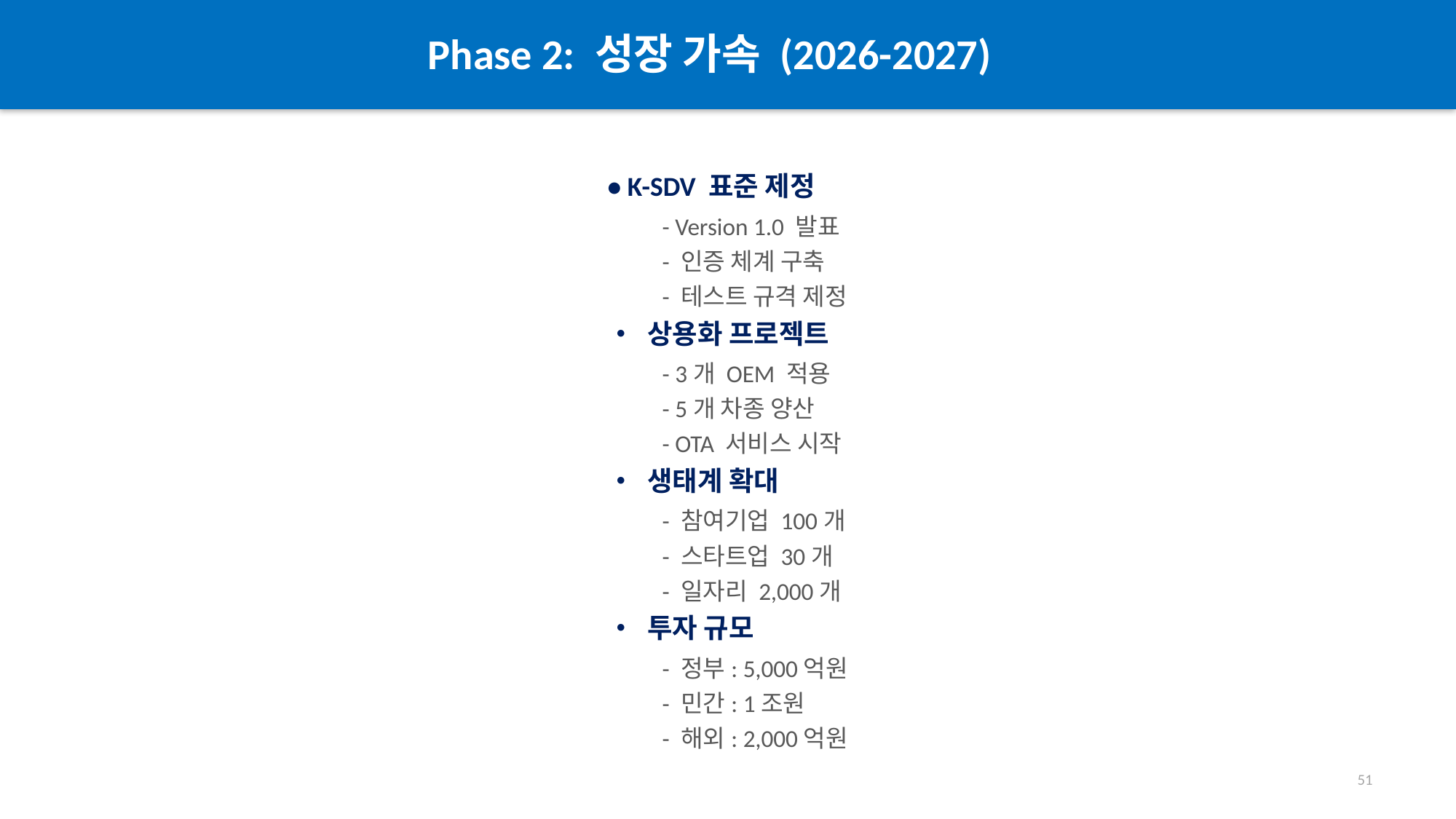

Phase 2: 성장 가속 (2026-2027)
#
• K-SDV 표준 제정
- Version 1.0 발표
- 인증 체계 구축
- 테스트 규격 제정
• 상용화 프로젝트
- 3개 OEM 적용
- 5개 차종 양산
- OTA 서비스 시작
• 생태계 확대
- 참여기업 100개
- 스타트업 30개
- 일자리 2,000개
• 투자 규모
- 정부: 5,000억원
- 민간: 1조원
- 해외: 2,000억원
51